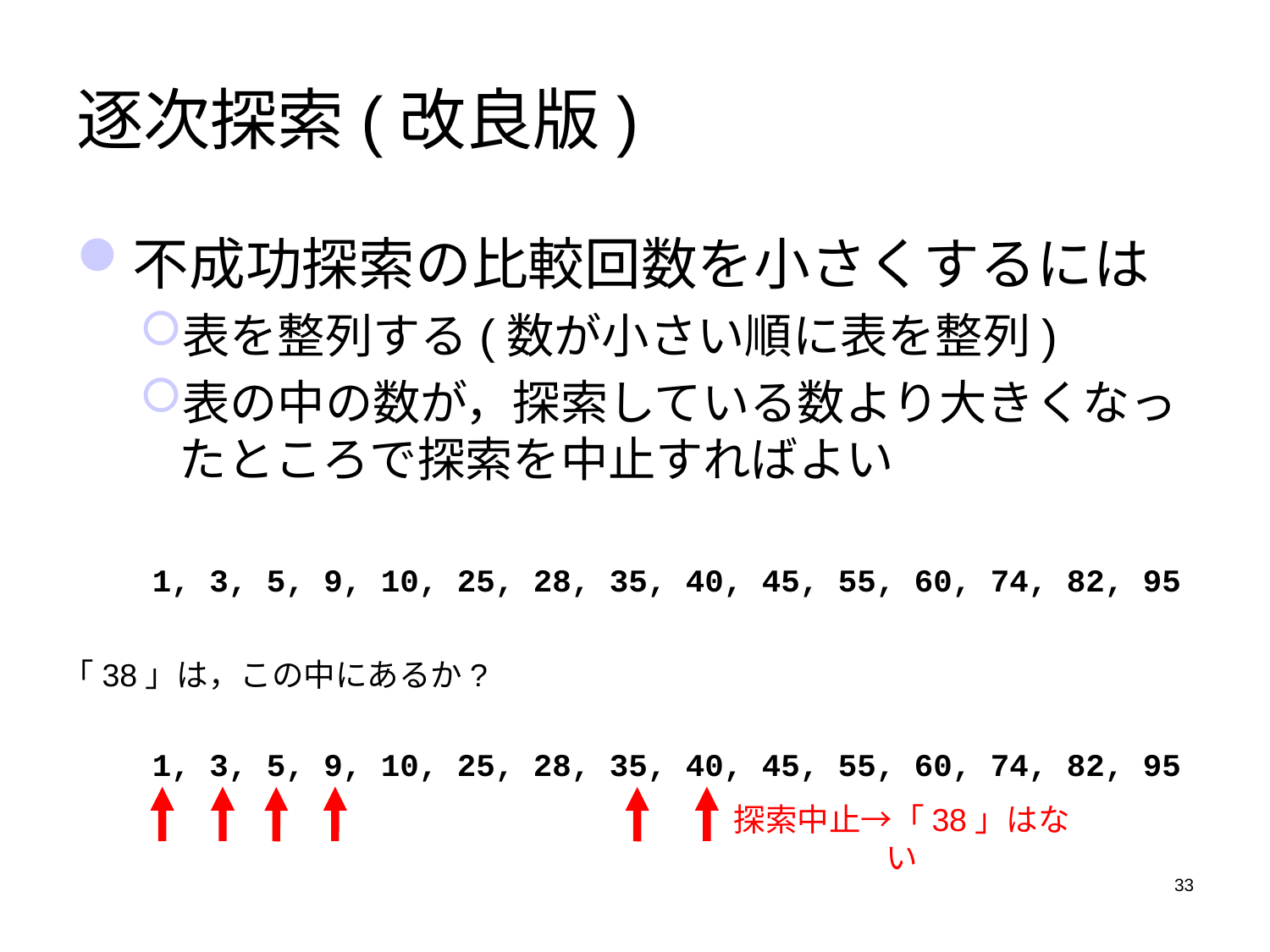

# 逐次探索(改良版)
不成功探索の比較回数を小さくするには
表を整列する(数が小さい順に表を整列)
表の中の数が，探索している数より大きくなったところで探索を中止すればよい

1, 3, 5, 9, 10, 25, 28, 35, 40, 45, 55, 60, 74, 82, 95
「38」は，この中にあるか?
1, 3, 5, 9, 10, 25, 28, 35, 40, 45, 55, 60, 74, 82, 95

探索中止→「38」はない
33